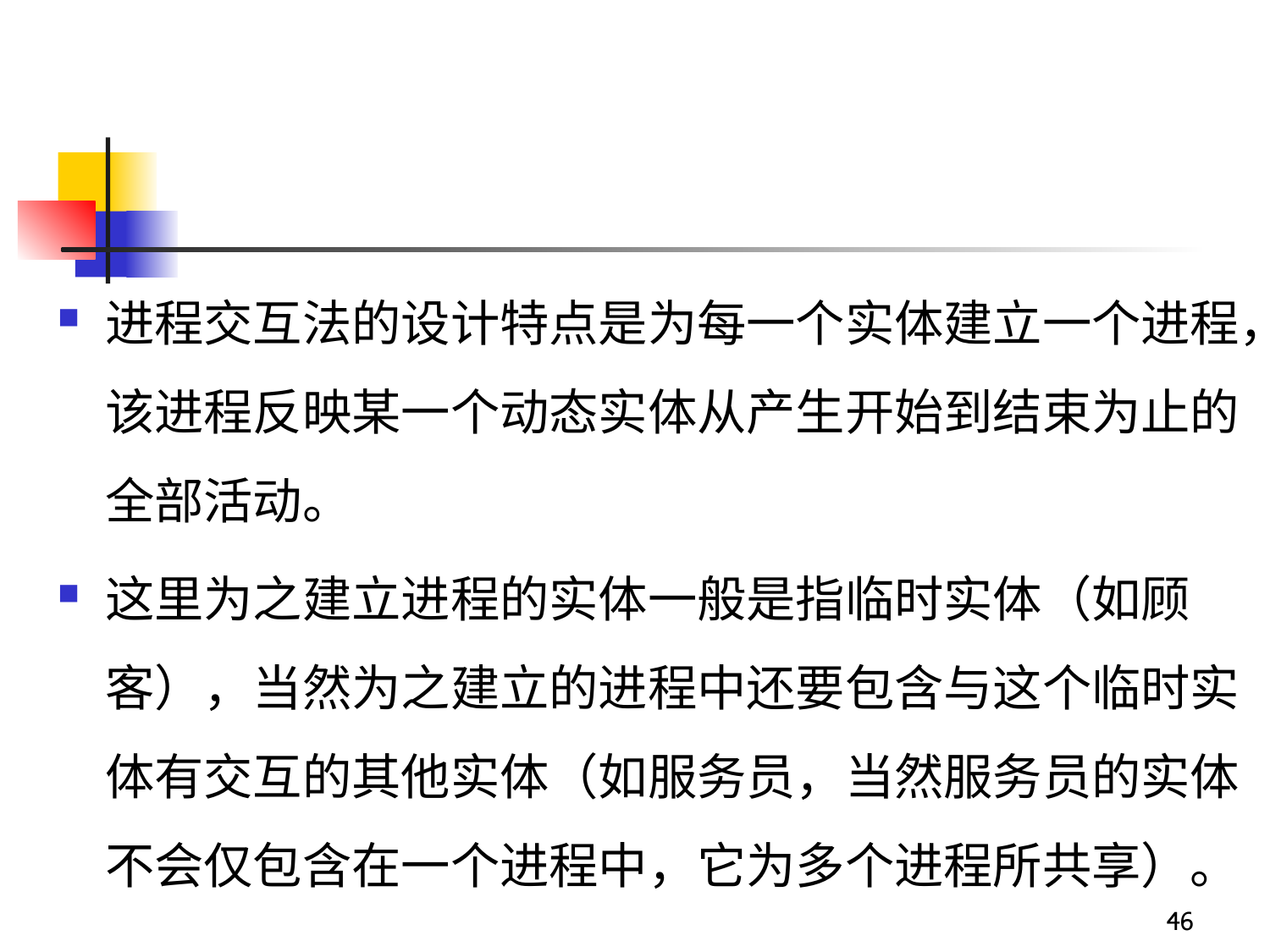

#
进程交互法的设计特点是为每一个实体建立一个进程，该进程反映某一个动态实体从产生开始到结束为止的全部活动。
这里为之建立进程的实体一般是指临时实体（如顾客），当然为之建立的进程中还要包含与这个临时实体有交互的其他实体（如服务员，当然服务员的实体不会仅包含在一个进程中，它为多个进程所共享）。
46